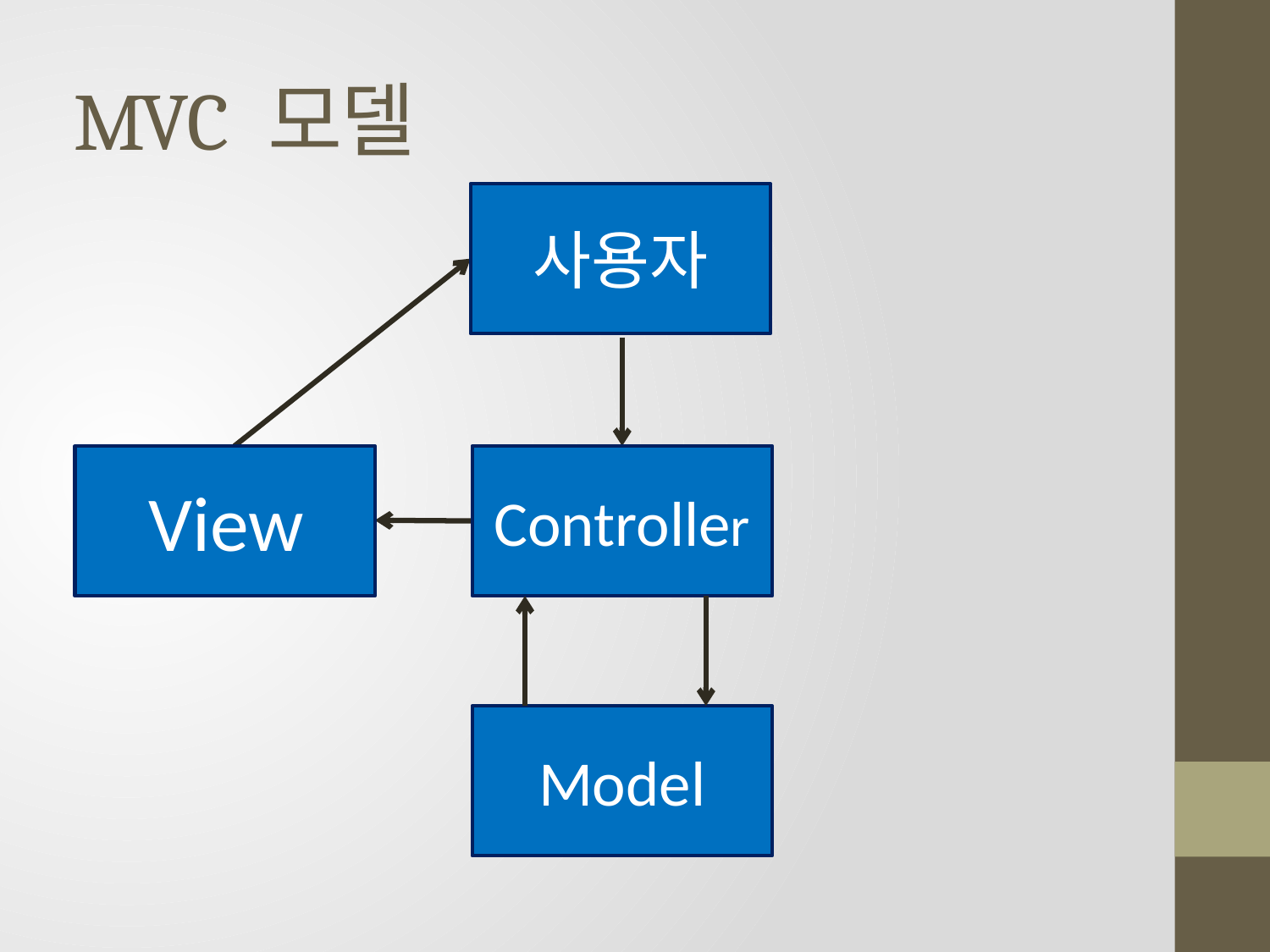

# MVC 모델

사용자

View
Controller

Model